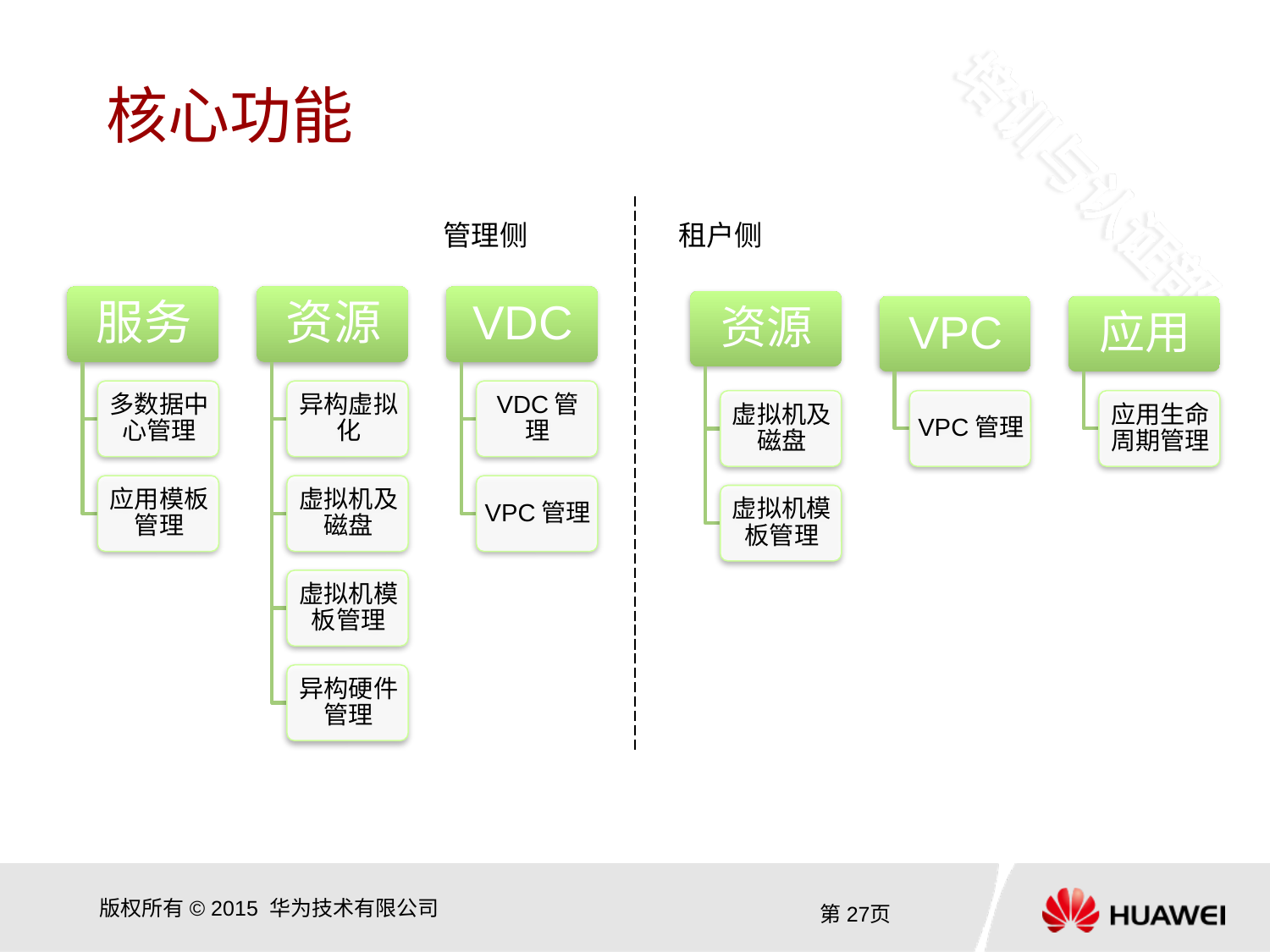

# 核心功能
管理侧
租户侧
资源
虚拟机及磁盘
虚拟机模板管理
VPC
VPC管理
应用
应用生命周期管理
服务
多数据中心管理
应用模板管理
资源
异构虚拟化
虚拟机及磁盘
虚拟机模板管理
异构硬件管理
VDC
VDC管理
VPC管理